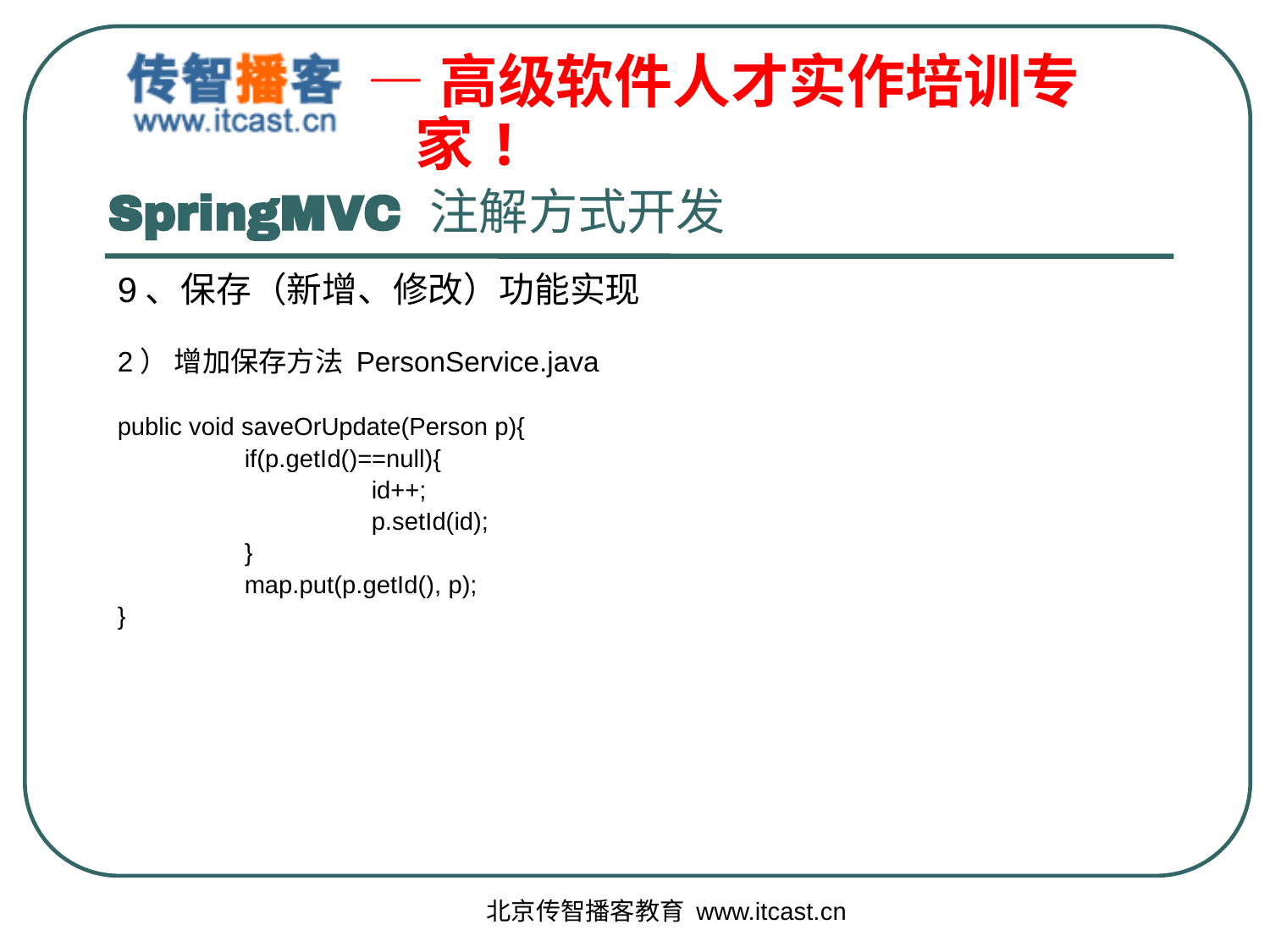

# SpringMVC 注解方式开发
9、保存（新增、修改）功能实现

2） 增加保存方法 PersonService.java

public void saveOrUpdate(Person p){
	if(p.getId()==null){
		id++;
		p.setId(id);
	}
	map.put(p.getId(), p);
}
北京传智播客教育 www.itcast.cn